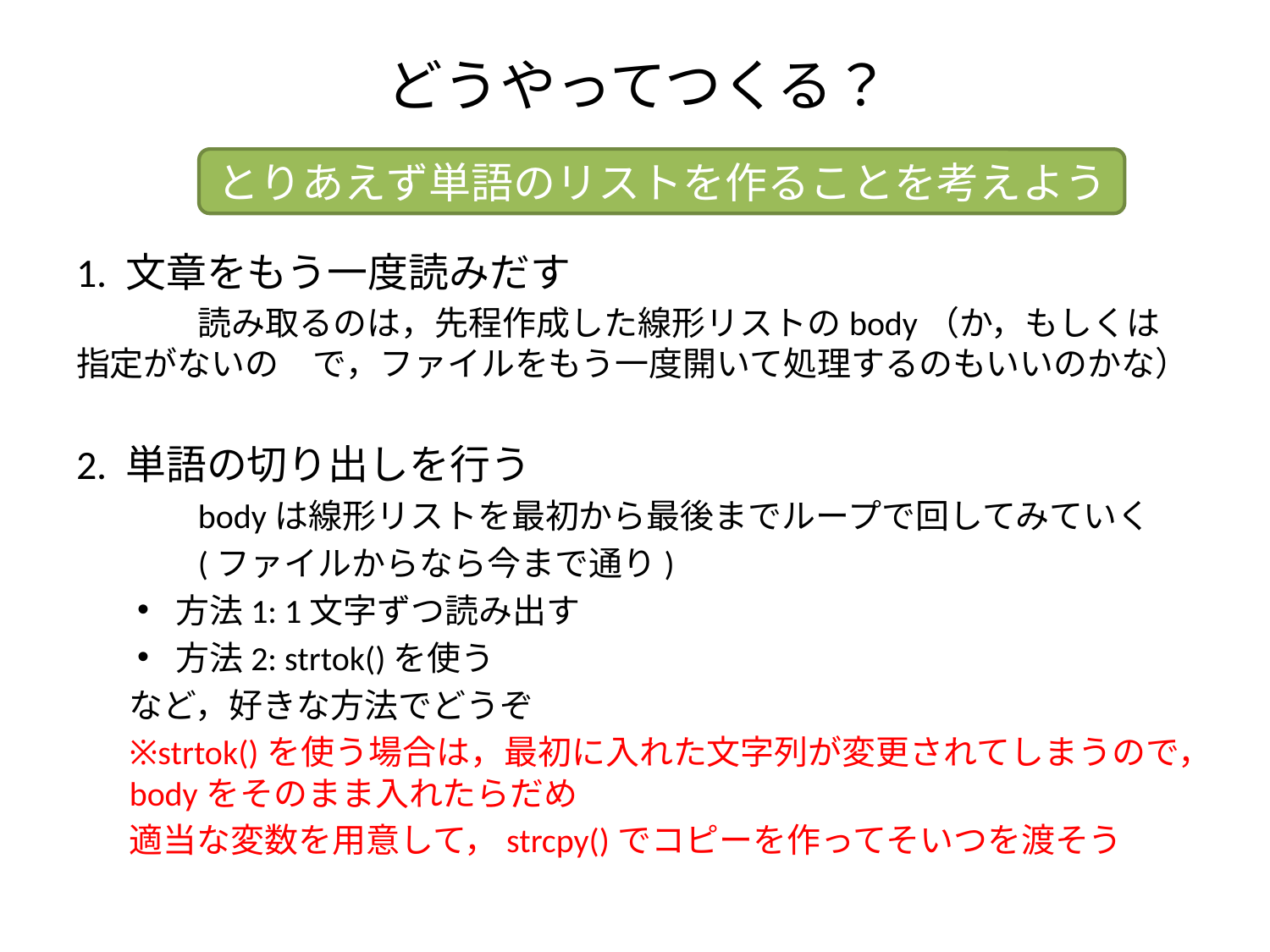

# どうやってつくる？
とりあえず単語のリストを作ることを考えよう
1. 文章をもう一度読みだす
	読み取るのは，先程作成した線形リストのbody（か，もしくは指定がないの　で，ファイルをもう一度開いて処理するのもいいのかな）

2. 単語の切り出しを行う
	bodyは線形リストを最初から最後までループで回してみていく
	(ファイルからなら今まで通り)
方法1: 1文字ずつ読み出す
方法2: strtok()を使う
など，好きな方法でどうぞ
※strtok()を使う場合は，最初に入れた文字列が変更されてしまうので，bodyをそのまま入れたらだめ
適当な変数を用意して，strcpy()でコピーを作ってそいつを渡そう